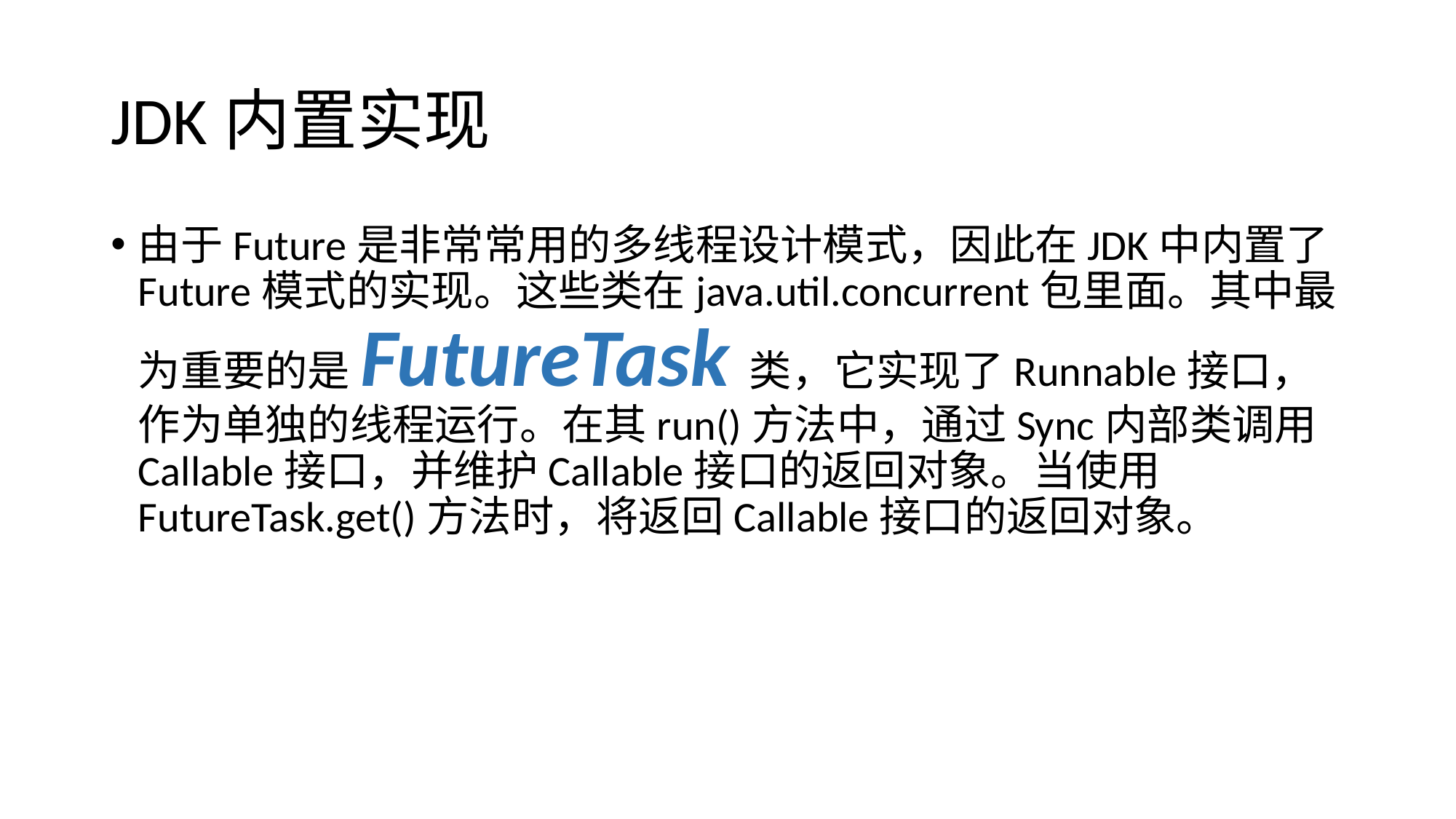

# JDK内置实现
由于Future是非常常用的多线程设计模式，因此在JDK中内置了Future模式的实现。这些类在java.util.concurrent包里面。其中最为重要的是FutureTask类，它实现了Runnable接口，作为单独的线程运行。在其run()方法中，通过Sync内部类调用Callable接口，并维护Callable接口的返回对象。当使用FutureTask.get()方法时，将返回Callable接口的返回对象。